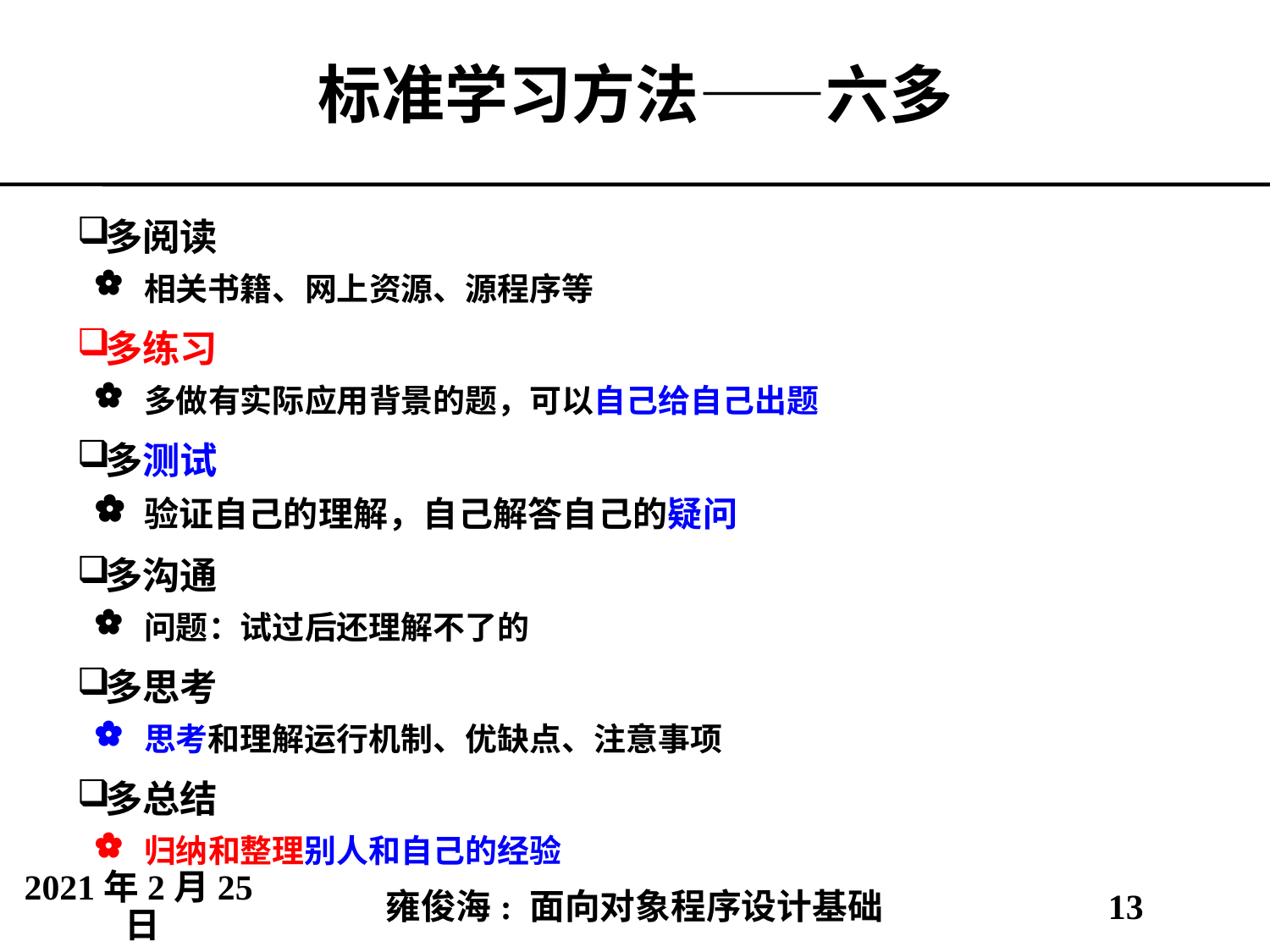

# 标准学习方法——六多

多阅读
相关书籍、网上资源、源程序等
多练习
多做有实际应用背景的题，可以自己给自己出题
多测试
验证自己的理解，自己解答自己的疑问
多沟通
问题：试过后还理解不了的
多思考
思考和理解运行机制、优缺点、注意事项
多总结
归纳和整理别人和自己的经验
2021年2月25日
雍俊海: 面向对象程序设计基础
13